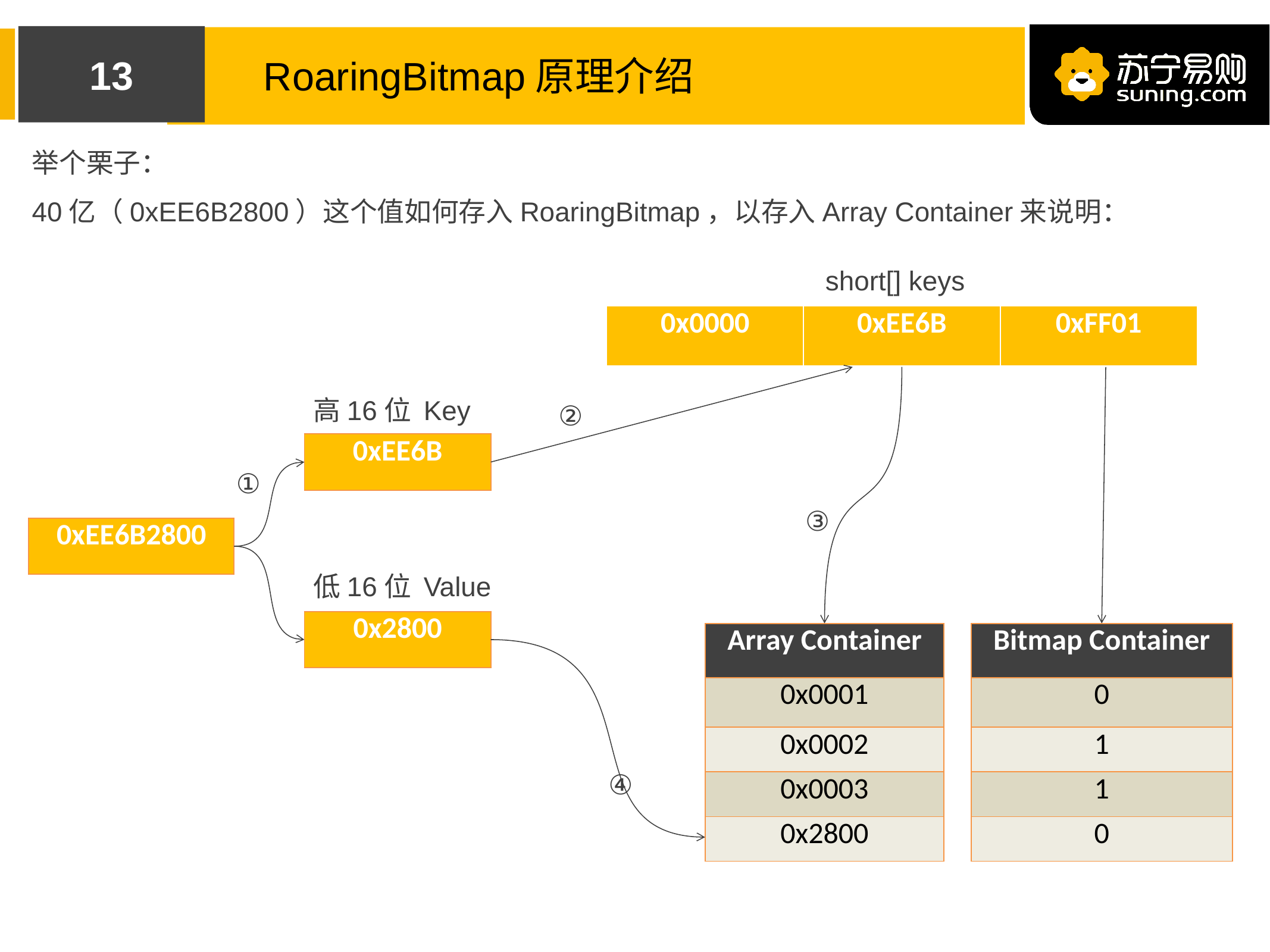

13
RoaringBitmap原理介绍
举个栗子：
40亿（0xEE6B2800）这个值如何存入RoaringBitmap，以存入Array Container来说明：
short[] keys
| 0x0000 | 0xEE6B | 0xFF01 |
| --- | --- | --- |
高16位 Key
②
| 0xEE6B |
| --- |
①
③
| 0xEE6B2800 |
| --- |
低16位 Value
| 0x2800 |
| --- |
| Array Container |
| --- |
| 0x0001 |
| 0x0002 |
| 0x0003 |
| 0x2800 |
| Bitmap Container |
| --- |
| 0 |
| 1 |
| 1 |
| 0 |
④